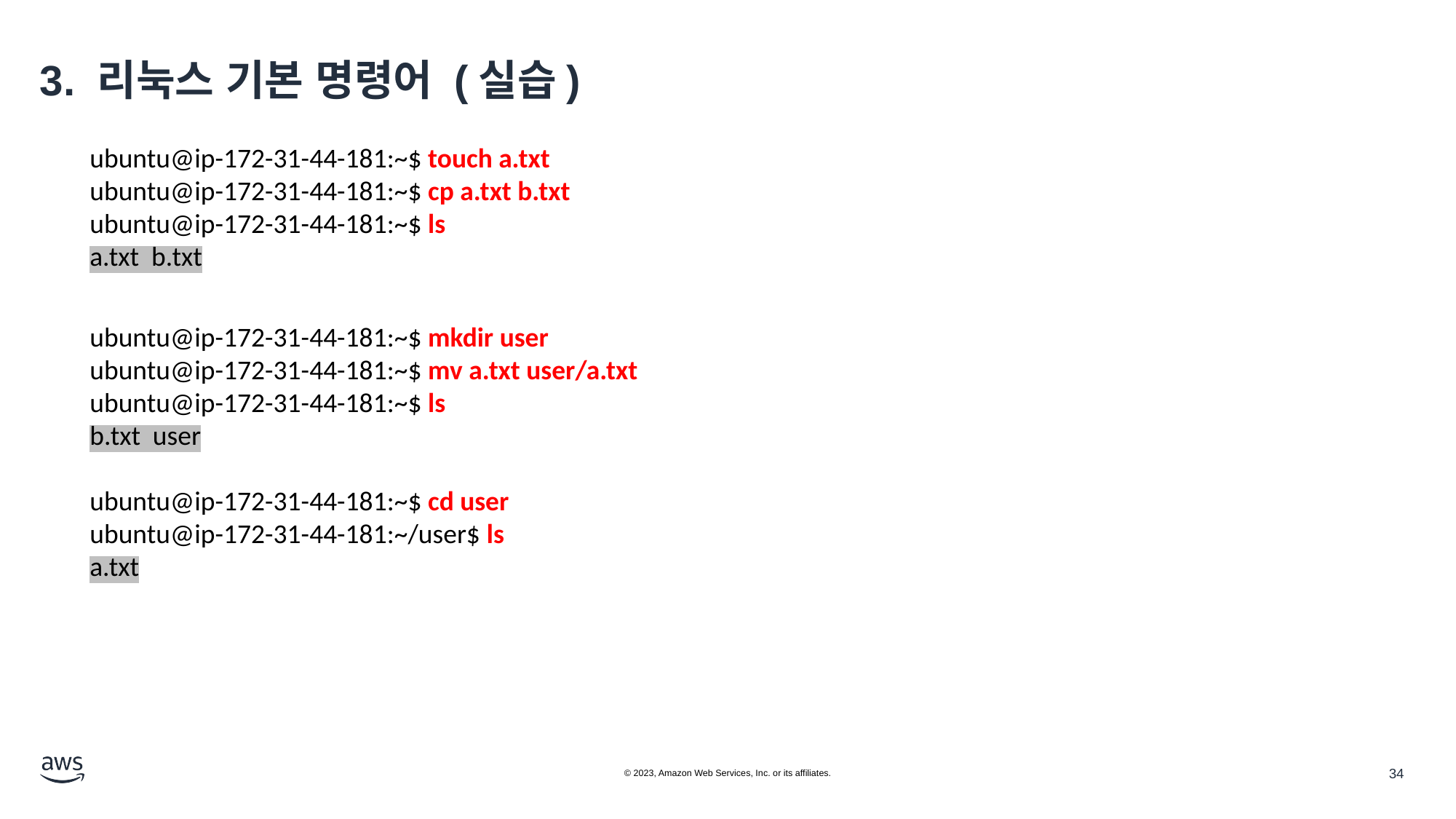

# 3. 리눅스 기본 명령어 (실습)
ubuntu@ip-172-31-44-181:~$ touch a.txt
ubuntu@ip-172-31-44-181:~$ cp a.txt b.txt
ubuntu@ip-172-31-44-181:~$ ls
a.txt  b.txt
ubuntu@ip-172-31-44-181:~$ mkdir user
ubuntu@ip-172-31-44-181:~$ mv a.txt user/a.txt
ubuntu@ip-172-31-44-181:~$ ls
b.txt  user

ubuntu@ip-172-31-44-181:~$ cd user
ubuntu@ip-172-31-44-181:~/user$ ls
a.txt
© 2023, Amazon Web Services, Inc. or its affiliates.
34